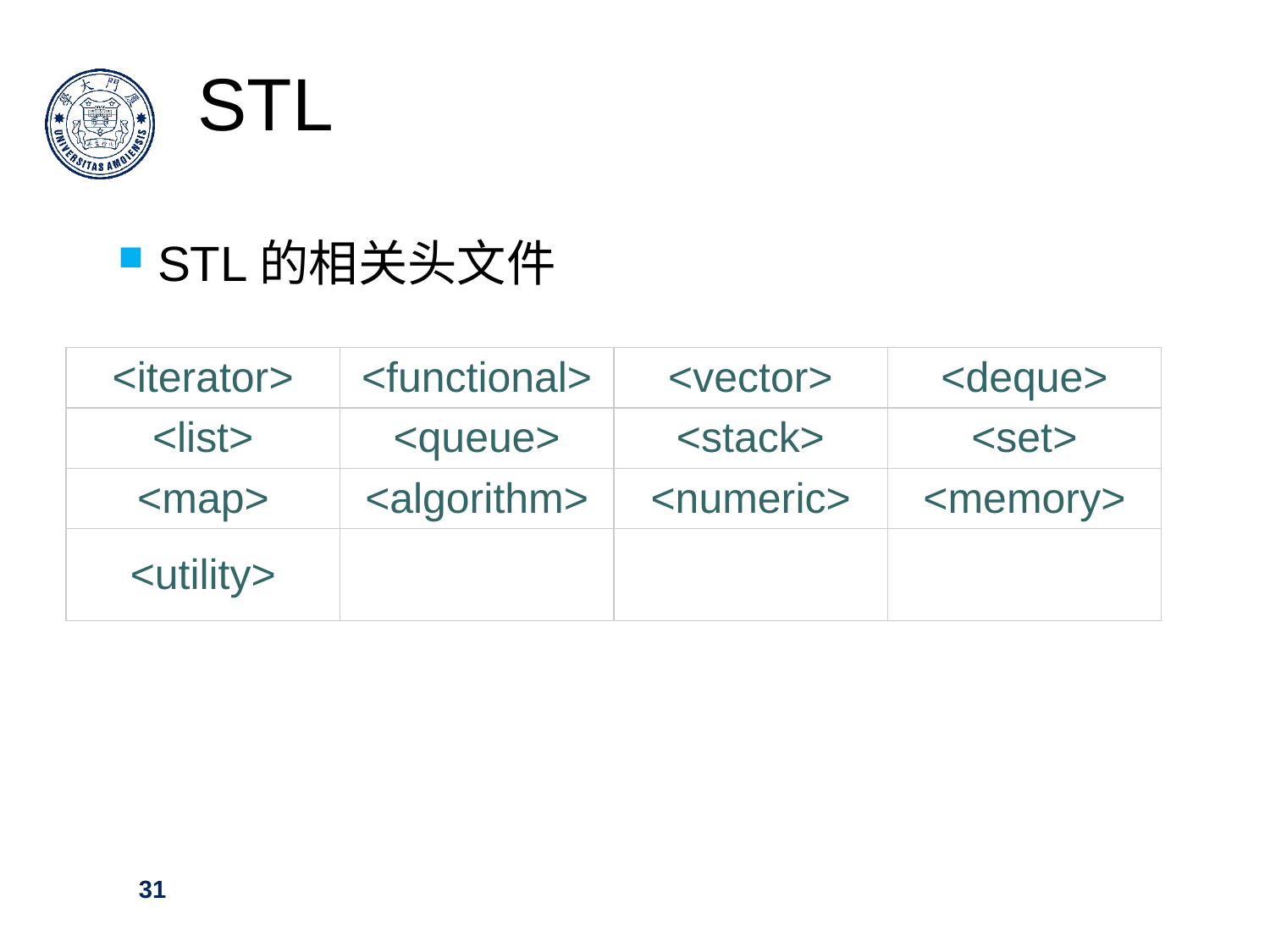

# STL
STL的相关头文件

| <iterator> | <functional> | <vector> | <deque> |
| --- | --- | --- | --- |
| <list> | <queue> | <stack> | <set> |
| <map> | <algorithm> | <numeric> | <memory> |
| <utility> |  |  |  |
31